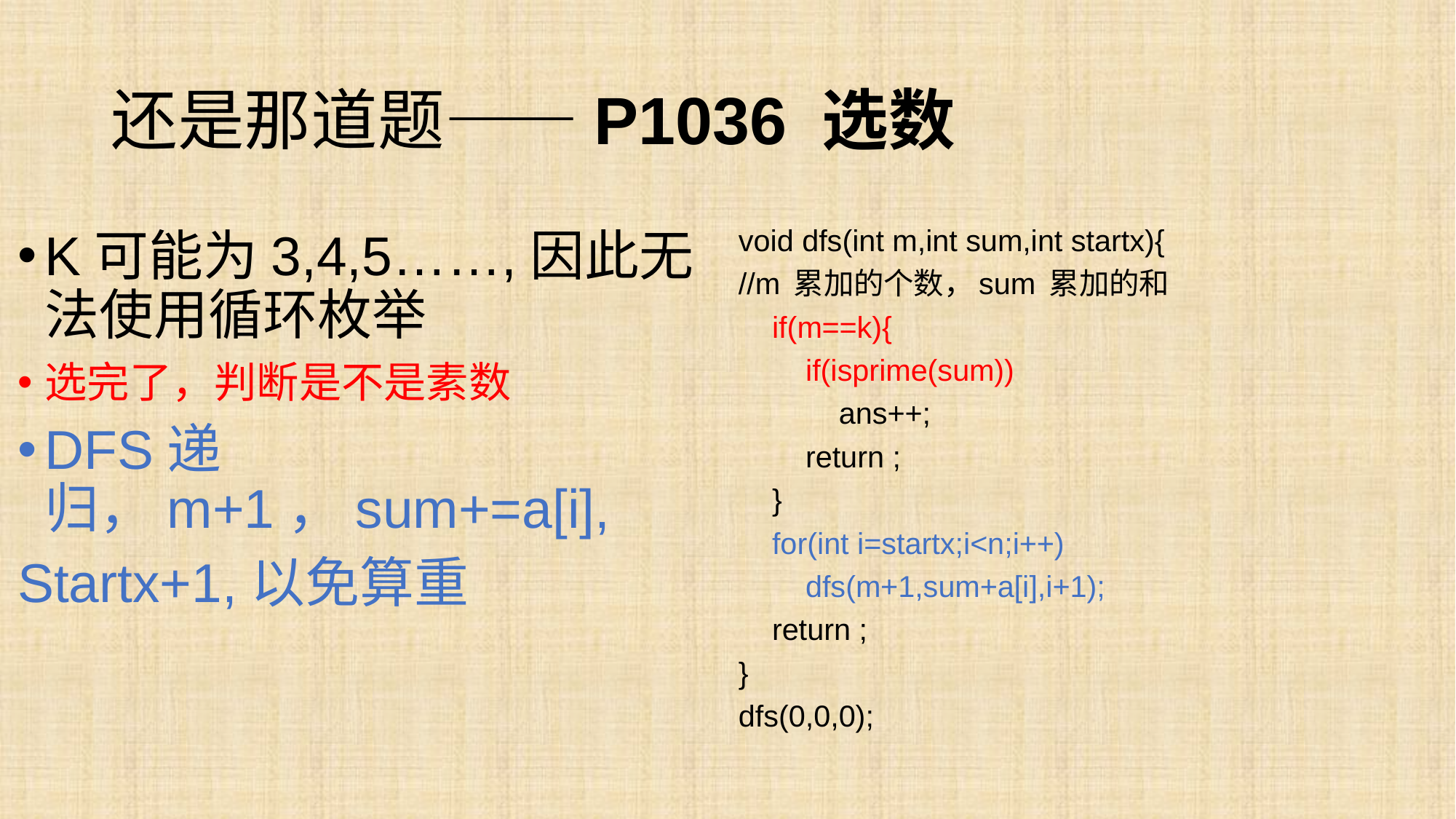

# 还是那道题——P1036 选数
void dfs(int m,int sum,int startx){
//m 累加的个数，sum 累加的和
    if(m==k){
        if(isprime(sum))
            ans++;
        return ;
    }
    for(int i=startx;i<n;i++)
        dfs(m+1,sum+a[i],i+1);
    return ;
}
dfs(0,0,0);
K可能为3,4,5……,因此无法使用循环枚举
选完了，判断是不是素数
DFS递归，m+1，sum+=a[i],
Startx+1,以免算重